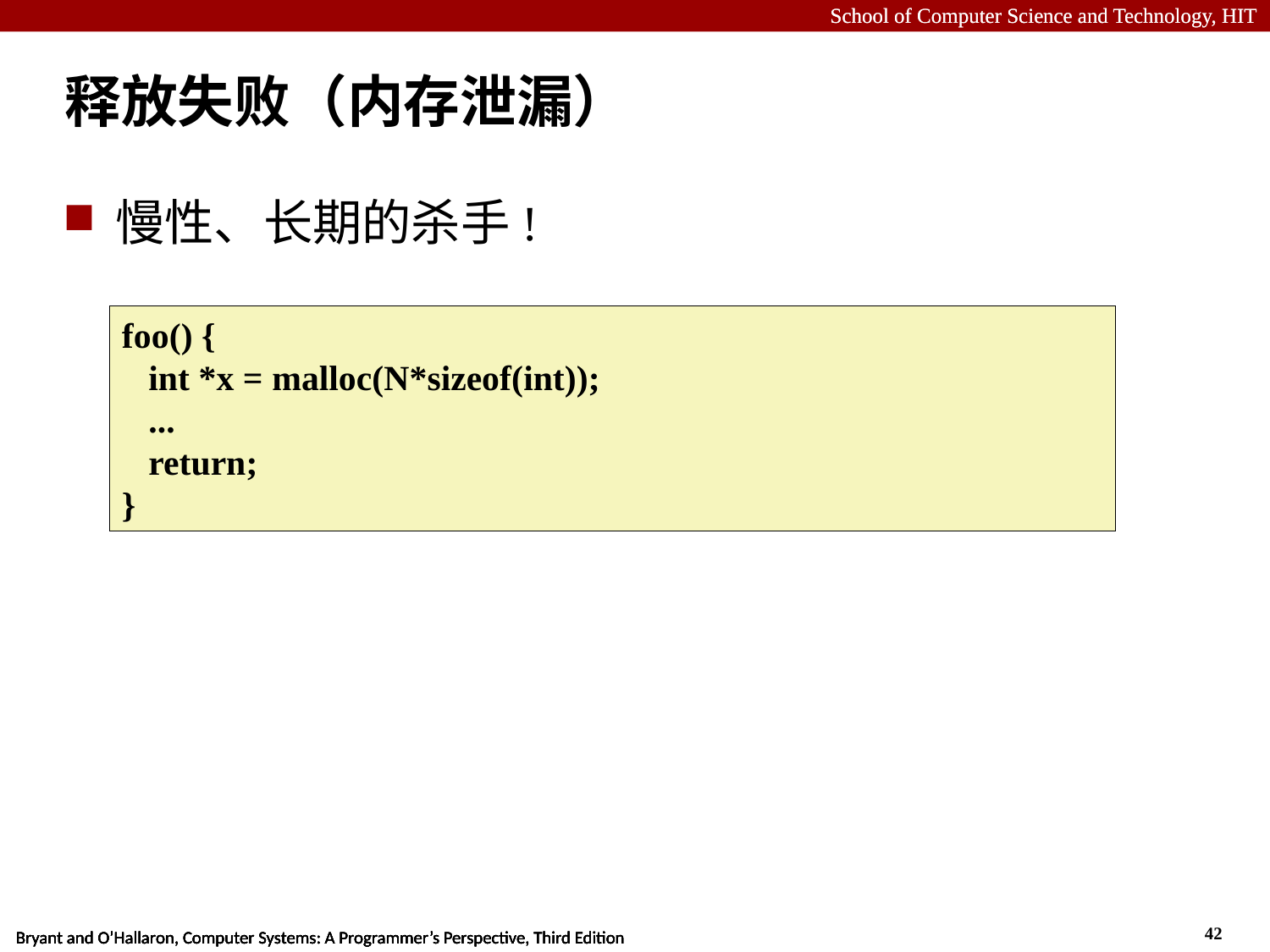

# 释放失败（内存泄漏）
慢性、长期的杀手!
foo() {
   int *x = malloc(N*sizeof(int));
   ...
   return;
}